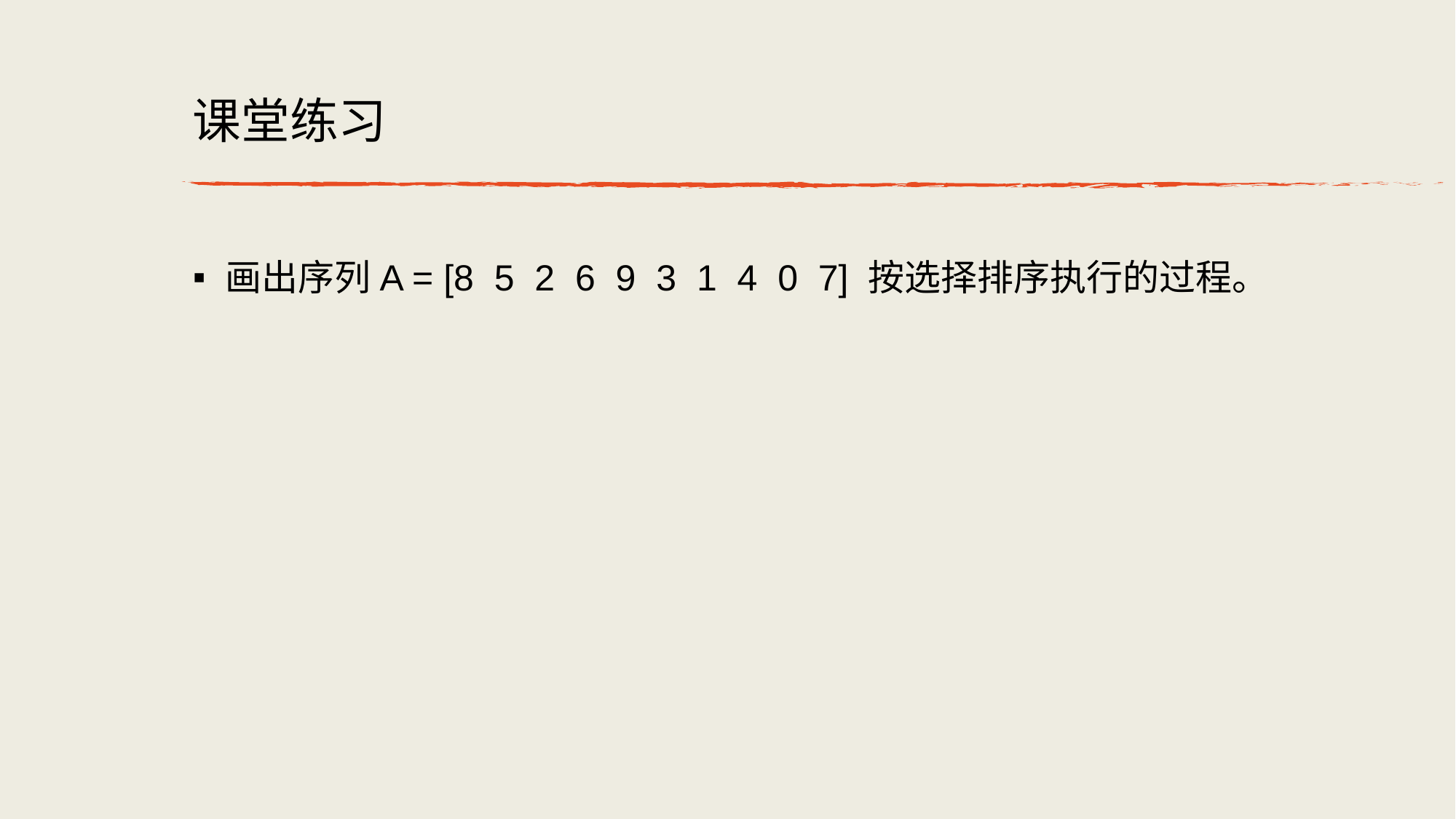

# 课堂练习
画出序列A = [8  5  2  6  9  3  1  4  0  7] 按选择排序执行的过程。